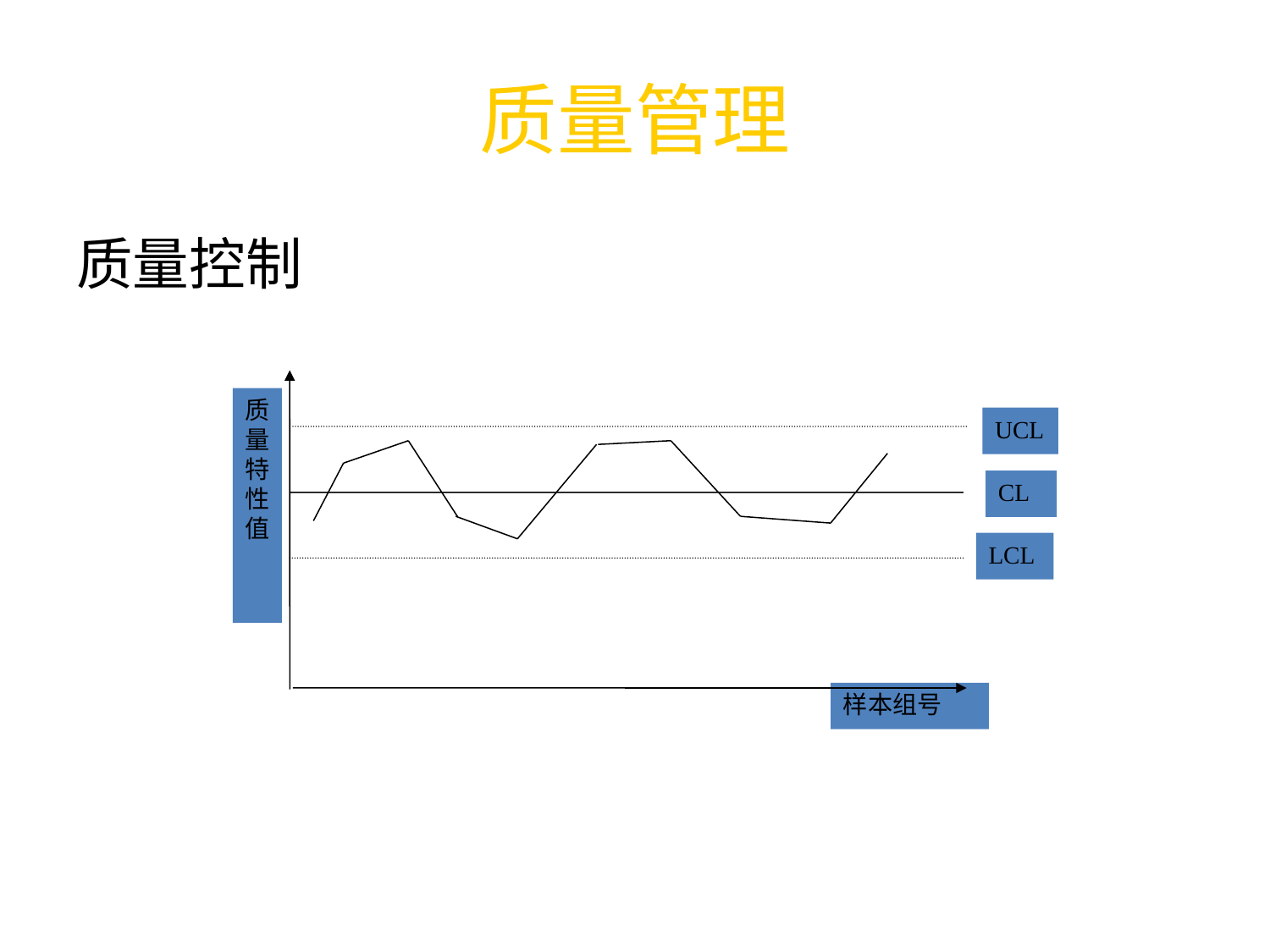

# 质量管理
质量控制

质量特性值
UCL

CL

LCL

样本组号